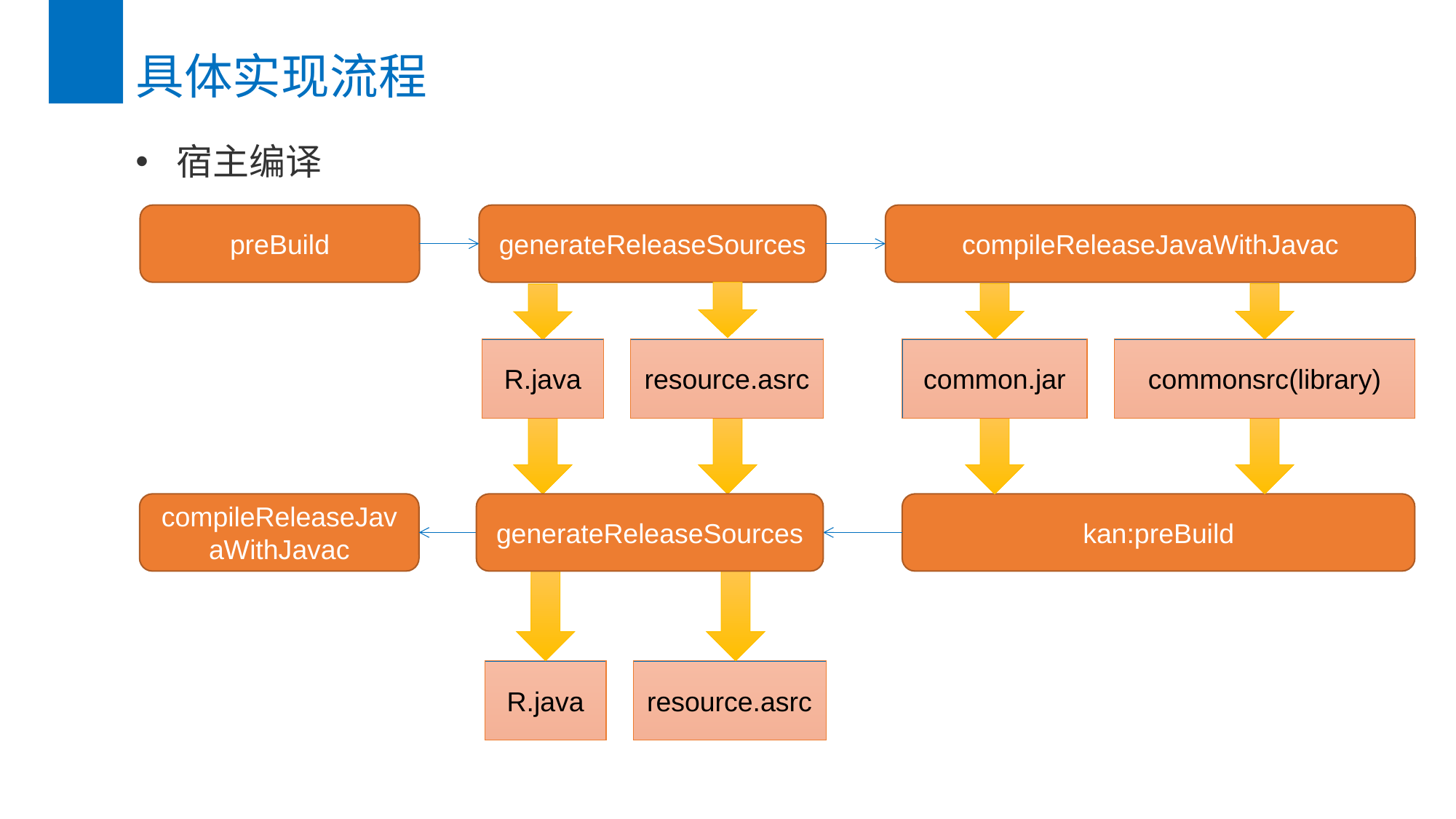

# 具体实现流程
宿主编译
preBuild
generateReleaseSources
compileReleaseJavaWithJavac

R.java
resource.asrc
common.jar
commonsrc(library)

compileReleaseJavaWithJavac
generateReleaseSources
kan:preBuild

R.java
resource.asrc